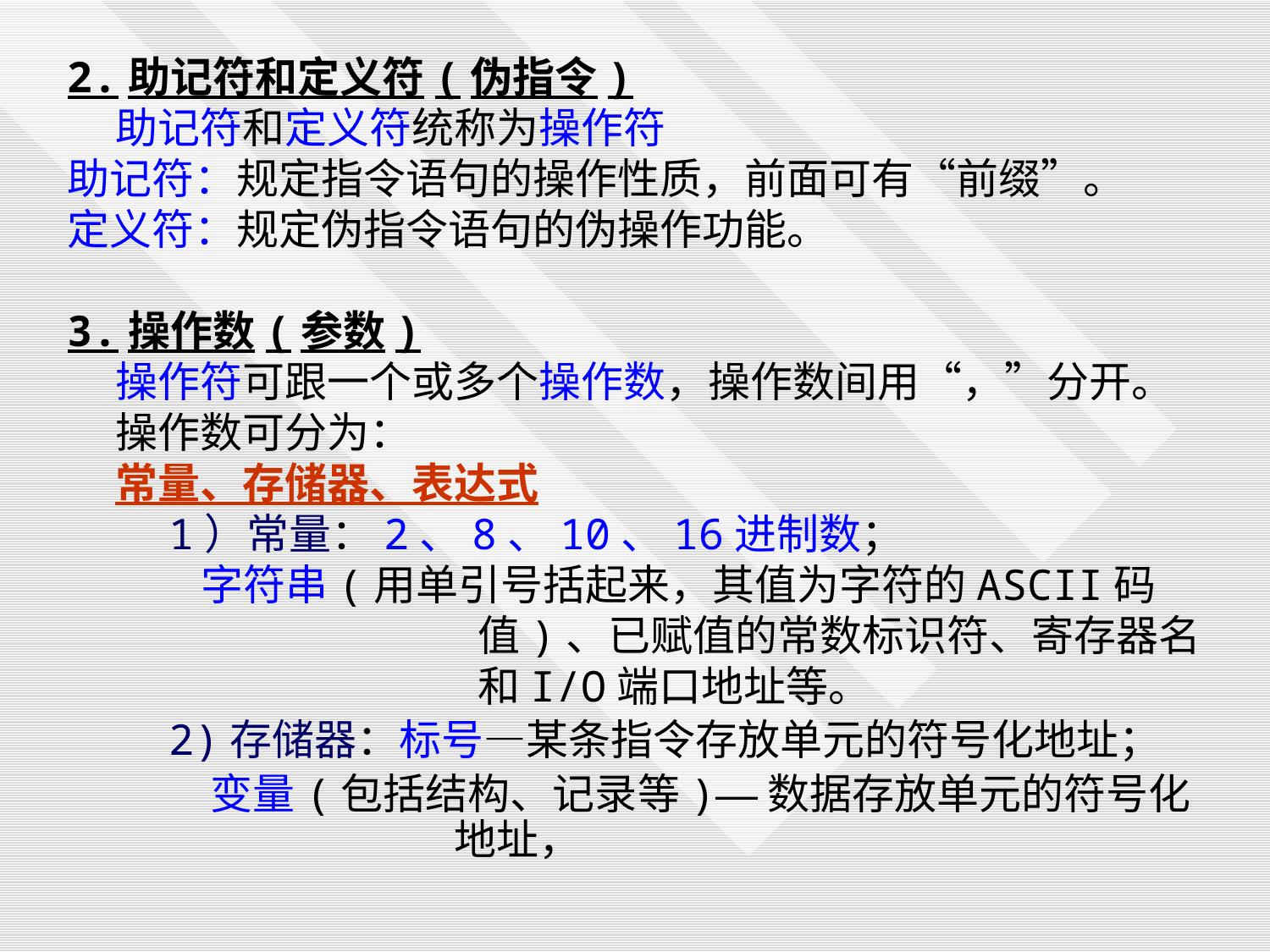

2.助记符和定义符(伪指令)
    助记符和定义符统称为操作符
助记符：规定指令语句的操作性质，前面可有“前缀”。
定义符：规定伪指令语句的伪操作功能。

3.操作数(参数)
    操作符可跟一个或多个操作数，操作数间用“，”分开。
    操作数可分为：
    常量、存储器、表达式
    1）常量：2、8、10、16进制数；
             字符串(用单引号括起来，其值为字符的ASCII码值)、已赋值的常数标识符、寄存器名和I/O端口地址等。
    2)存储器：标号—某条指令存放单元的符号化地址；
              变量(包括结构、记录等)—数据存放单元的符号化地址，